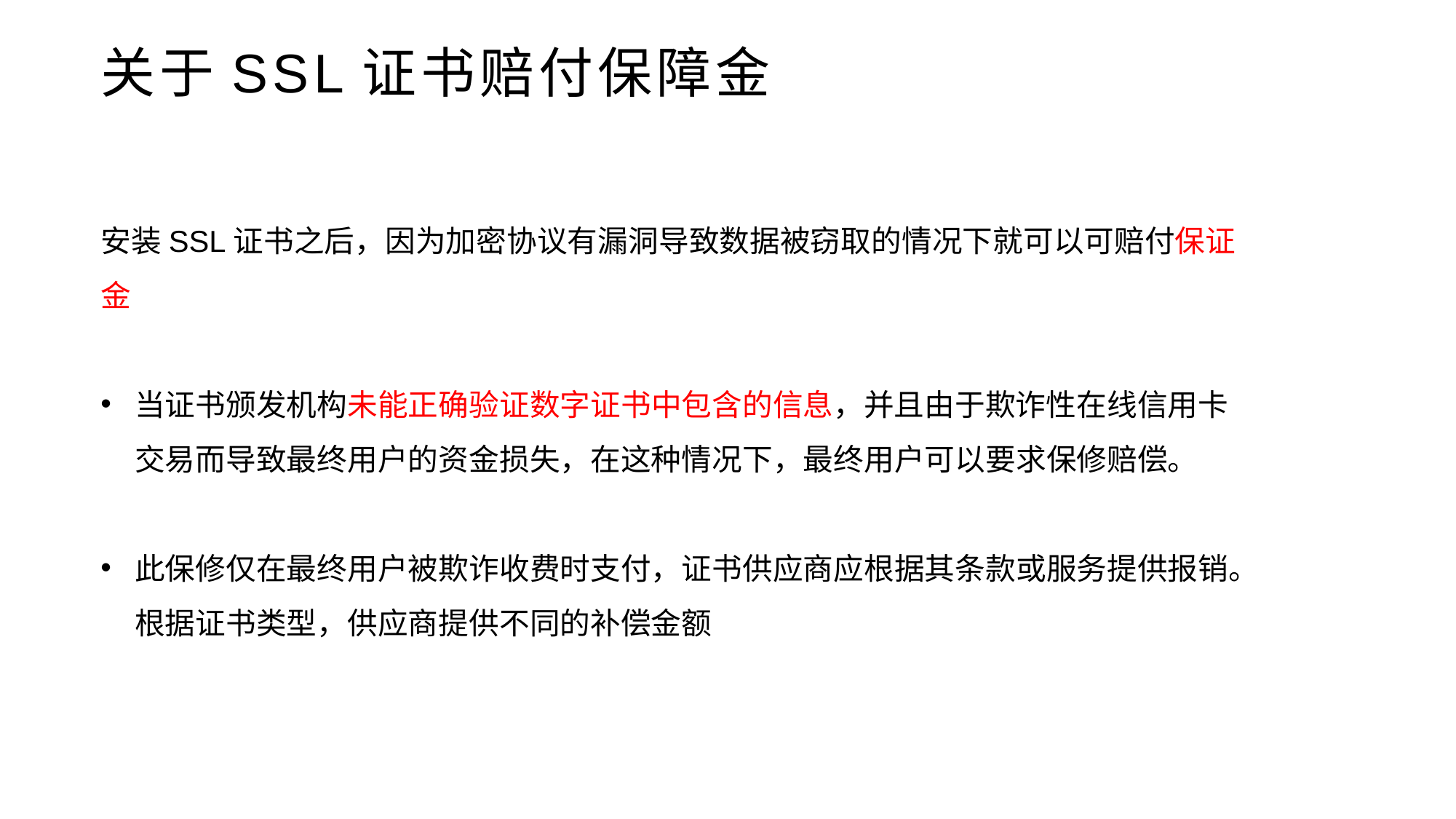

关于SSL证书赔付保障金
安装SSL证书之后，因为加密协议有漏洞导致数据被窃取的情况下就可以可赔付保证金

当证书颁发机构未能正确验证数字证书中包含的信息，并且由于欺诈性在线信用卡交易而导致最终用户的资金损失，在这种情况下，最终用户可以要求保修赔偿。

此保修仅在最终用户被欺诈收费时支付，证书供应商应根据其条款或服务提供报销。根据证书类型，供应商提供不同的补偿金额